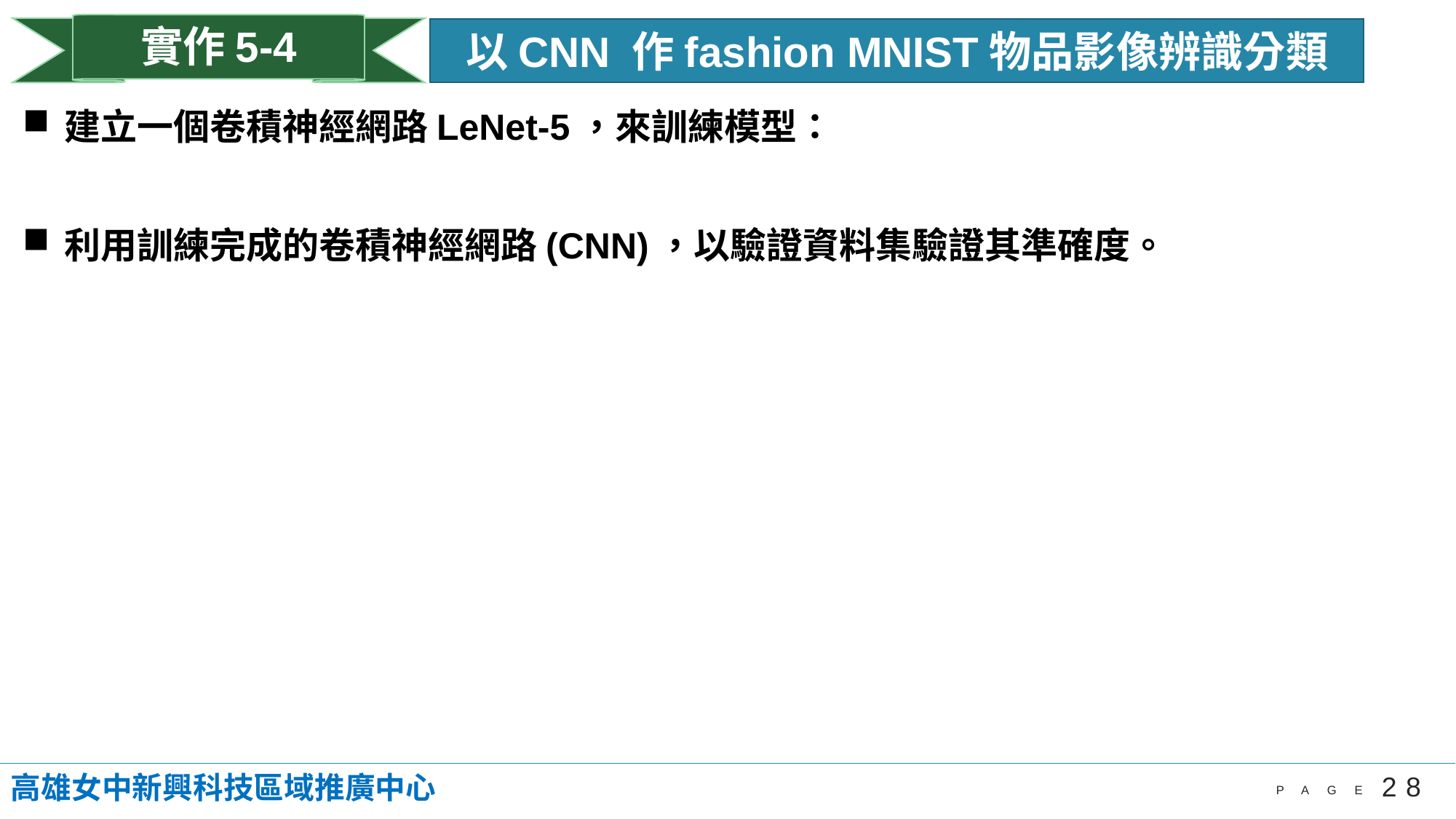

實作5-4

以CNN 作fashion MNIST物品影像辨識分類
建立一個卷積神經網路LeNet-5，來訓練模型：

利用訓練完成的卷積神經網路(CNN)，以驗證資料集驗證其準確度。
高雄女中新興科技區域推廣中心